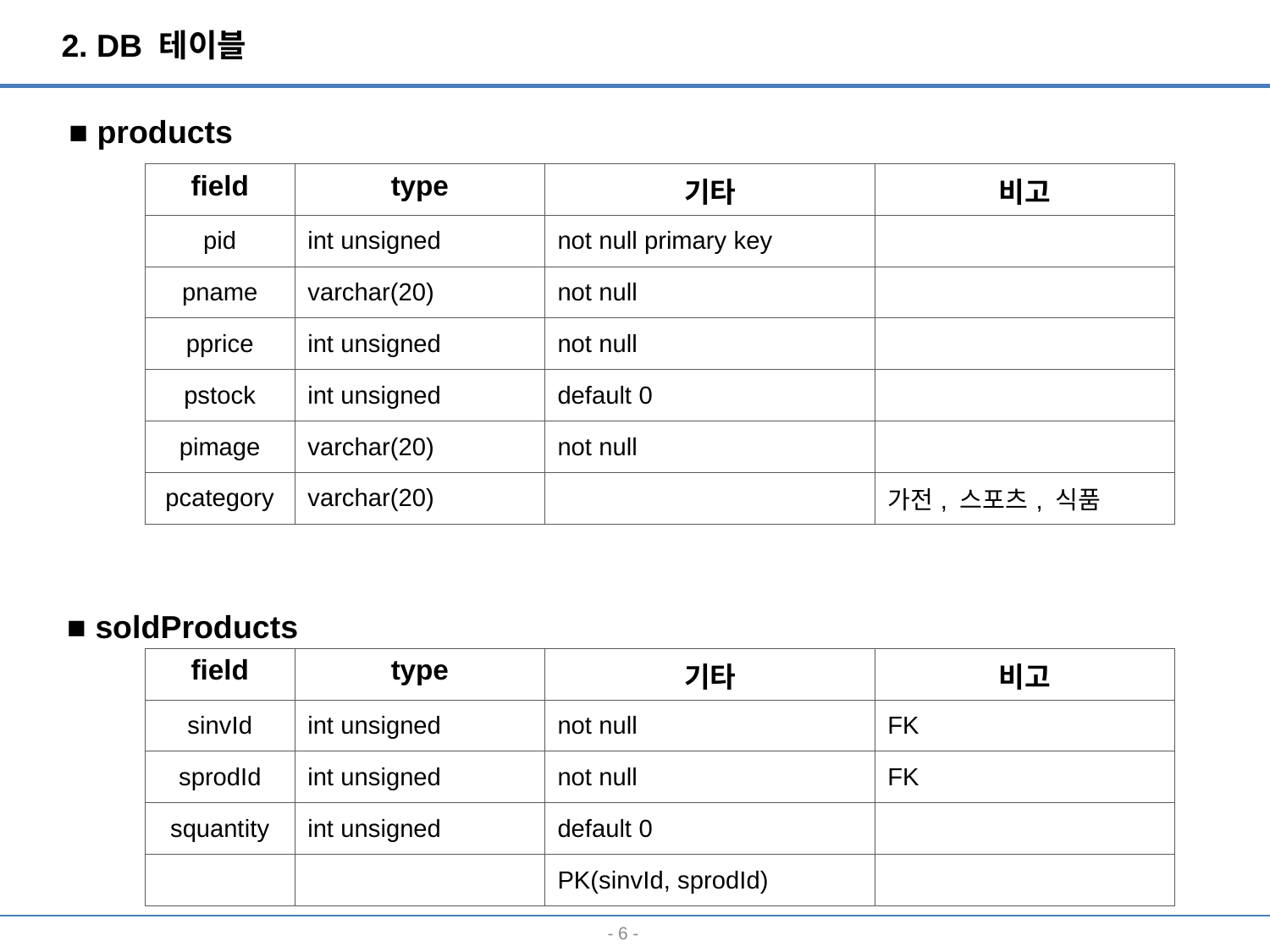

2. DB 테이블
■ products
| field | type | 기타 | 비고 |
| --- | --- | --- | --- |
| pid | int unsigned | not null primary key |  |
| pname | varchar(20) | not null |  |
| pprice | int unsigned | not null |  |
| pstock | int unsigned | default 0 |  |
| pimage | varchar(20) | not null |  |
| pcategory | varchar(20) |  | 가전, 스포츠, 식품 |
■ soldProducts
| field | type | 기타 | 비고 |
| --- | --- | --- | --- |
| sinvId | int unsigned | not null | FK |
| sprodId | int unsigned | not null | FK |
| squantity | int unsigned | default 0 |  |
|  |  | PK(sinvId, sprodId) |  |
- 6 -